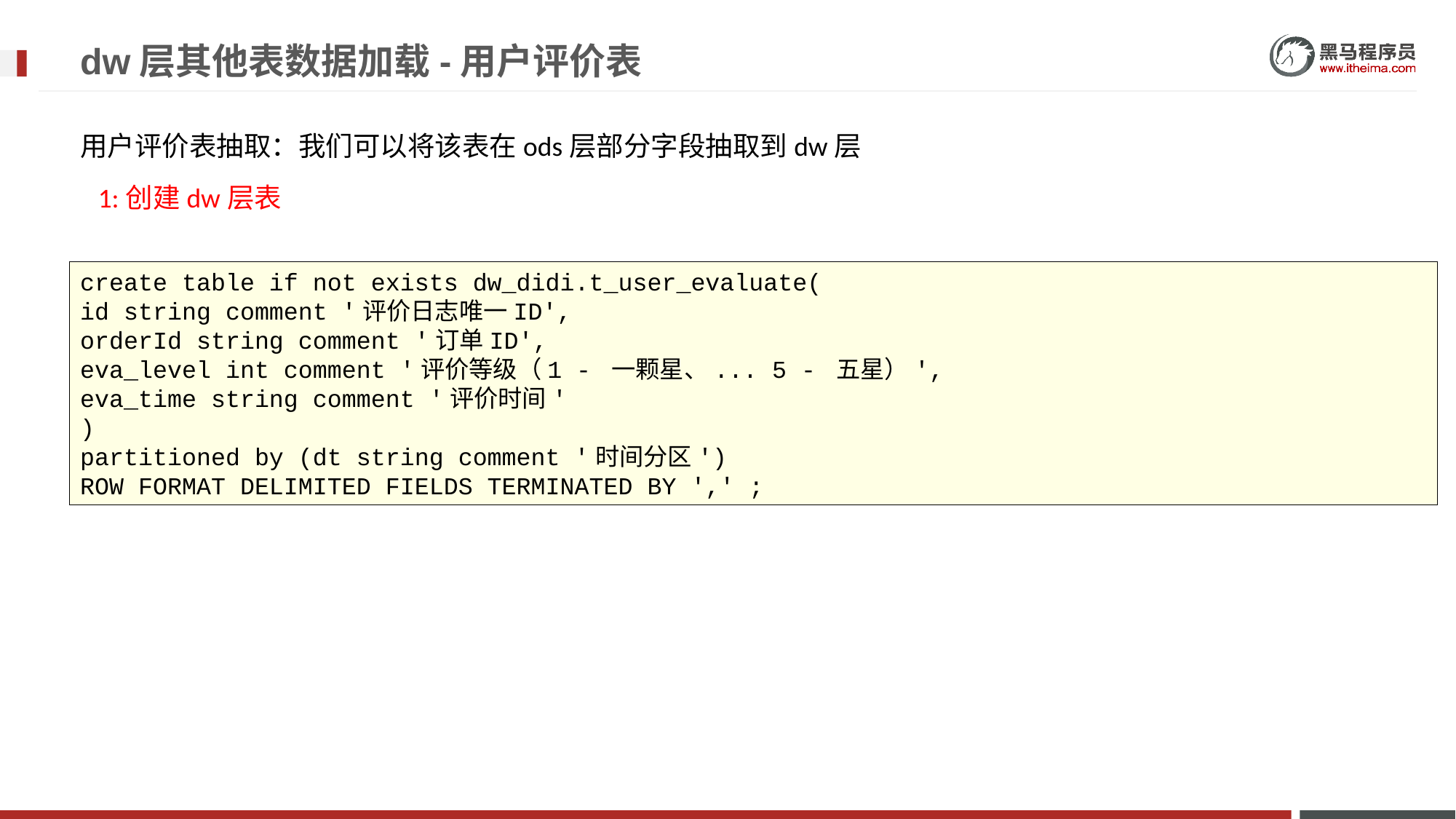

# dw层其他表数据加载-用户评价表
用户评价表抽取：我们可以将该表在ods层部分字段抽取到dw层
1:创建dw层表

create table if not exists dw_didi.t_user_evaluate(
id string comment '评价日志唯一ID',
orderId string comment '订单ID',
eva_level int comment '评价等级（1 - 一颗星、... 5 - 五星）',
eva_time string comment '评价时间'
)
partitioned by (dt string comment '时间分区')
ROW FORMAT DELIMITED FIELDS TERMINATED BY ',' ;